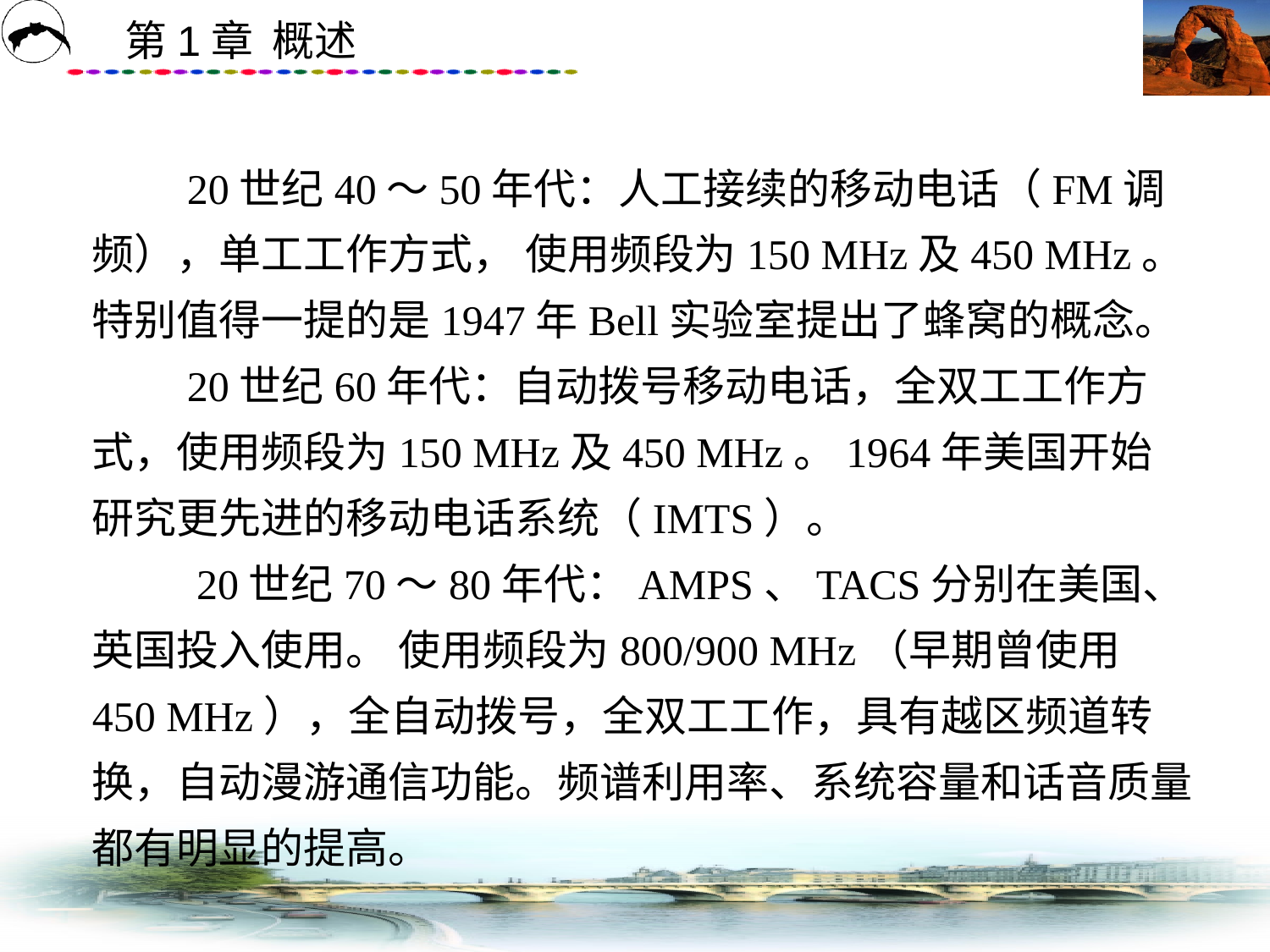

# 20世纪40～50年代：人工接续的移动电话（FM调频），单工工作方式， 使用频段为150 MHz及450 MHz。 特别值得一提的是1947年Bell实验室提出了蜂窝的概念。 　　20世纪60年代：自动拨号移动电话，全双工工作方式，使用频段为150 MHz及450 MHz。1964年美国开始研究更先进的移动电话系统（IMTS）。 　　 20世纪70～80年代：AMPS、TACS分别在美国、英国投入使用。 使用频段为800/900 MHz（早期曾使用450 MHz），全自动拨号，全双工工作，具有越区频道转换，自动漫游通信功能。频谱利用率、系统容量和话音质量都有明显的提高。